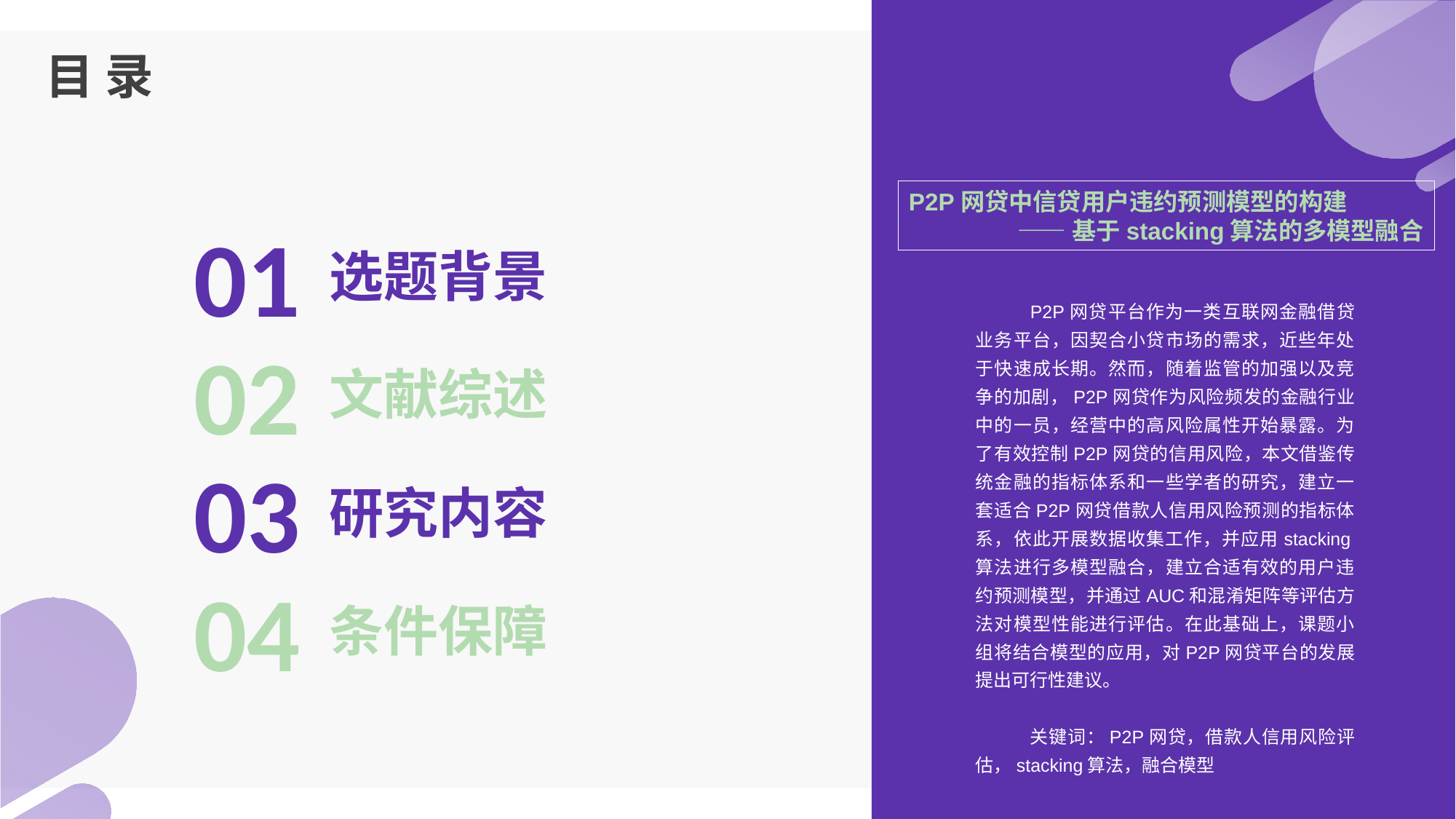

目 录
P2P网贷中信贷用户违约预测模型的构建
	——基于stacking算法的多模型融合
01
选题背景
P2P网贷平台作为一类互联网金融借贷业务平台，因契合小贷市场的需求，近些年处于快速成长期。然而，随着监管的加强以及竞争的加剧，P2P网贷作为风险频发的金融行业中的一员，经营中的高风险属性开始暴露。为了有效控制P2P网贷的信用风险，本文借鉴传统金融的指标体系和一些学者的研究，建立一套适合P2P网贷借款人信用风险预测的指标体系，依此开展数据收集工作，并应用stacking算法进行多模型融合，建立合适有效的用户违约预测模型，并通过AUC和混淆矩阵等评估方法对模型性能进行评估。在此基础上，课题小组将结合模型的应用，对P2P网贷平台的发展提出可行性建议。

关键词：P2P网贷，借款人信用风险评估，stacking算法，融合模型
02
文献综述
03
研究内容
04
条件保障